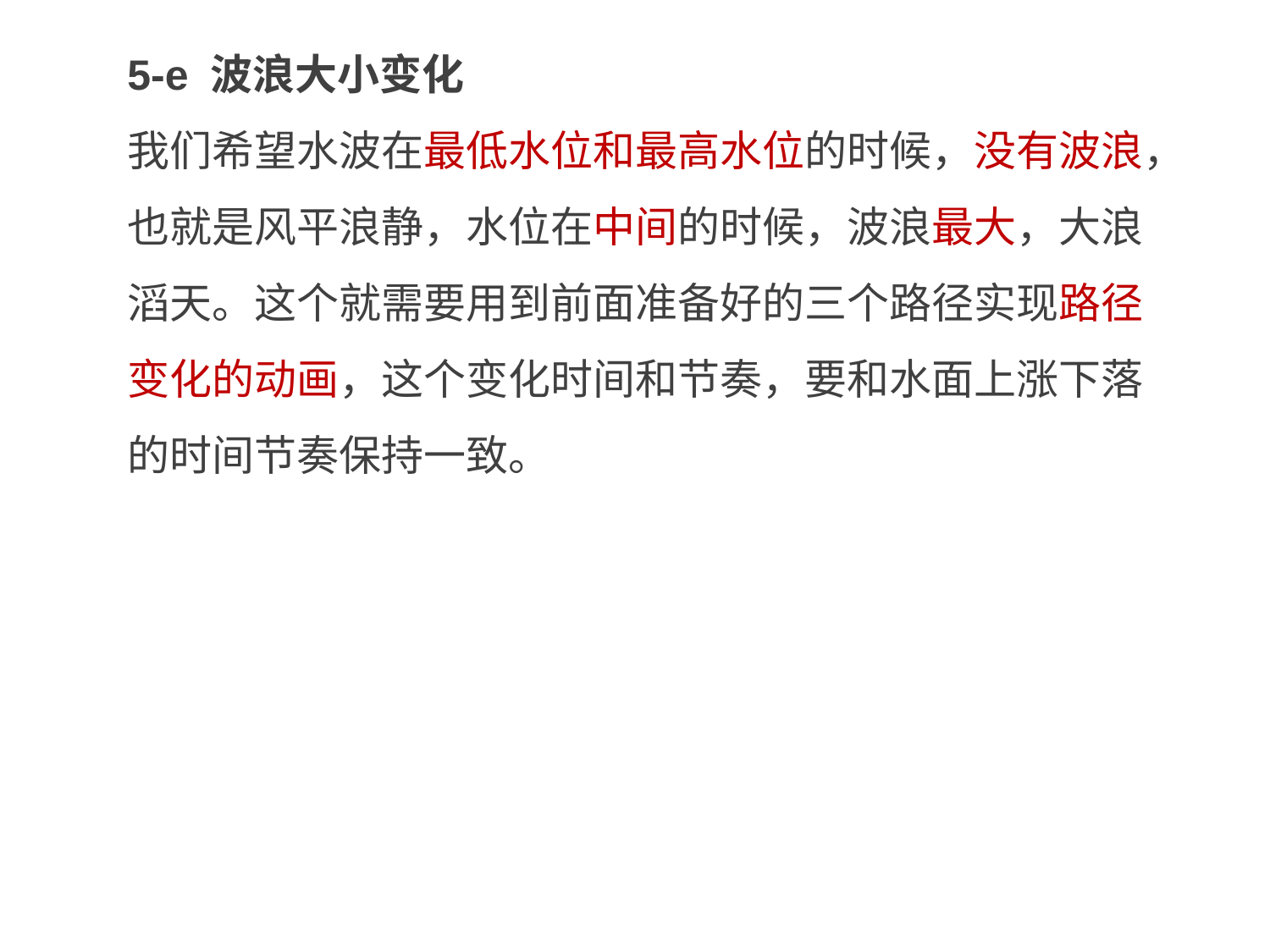

5-e 波浪大小变化
我们希望水波在最低水位和最高水位的时候，没有波浪，也就是风平浪静，水位在中间的时候，波浪最大，大浪滔天。这个就需要用到前面准备好的三个路径实现路径变化的动画，这个变化时间和节奏，要和水面上涨下落的时间节奏保持一致。